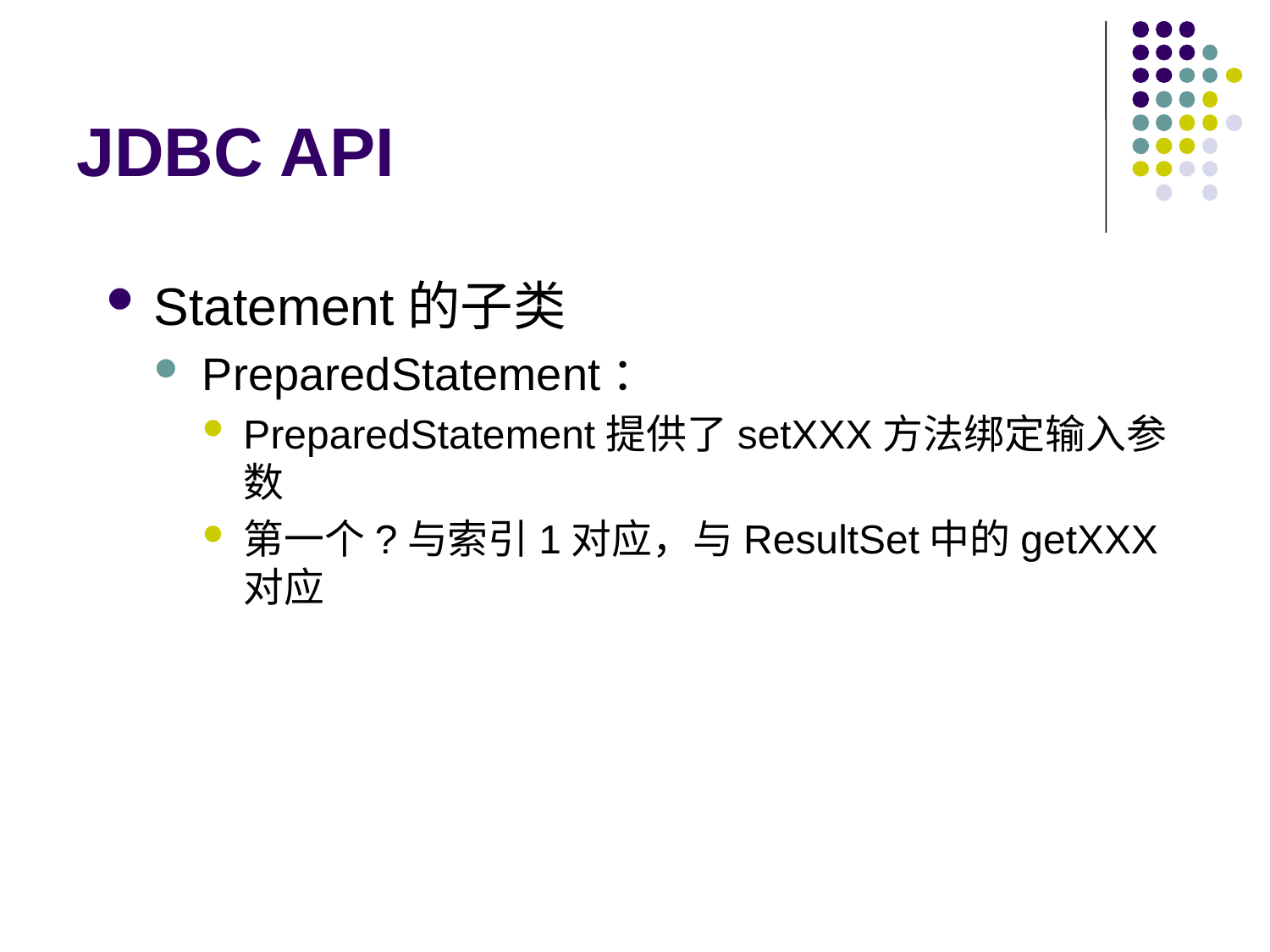

# JDBC API
Statement的子类
PreparedStatement：
PreparedStatement提供了setXXX方法绑定输入参数
第一个?与索引1对应，与ResultSet中的getXXX对应